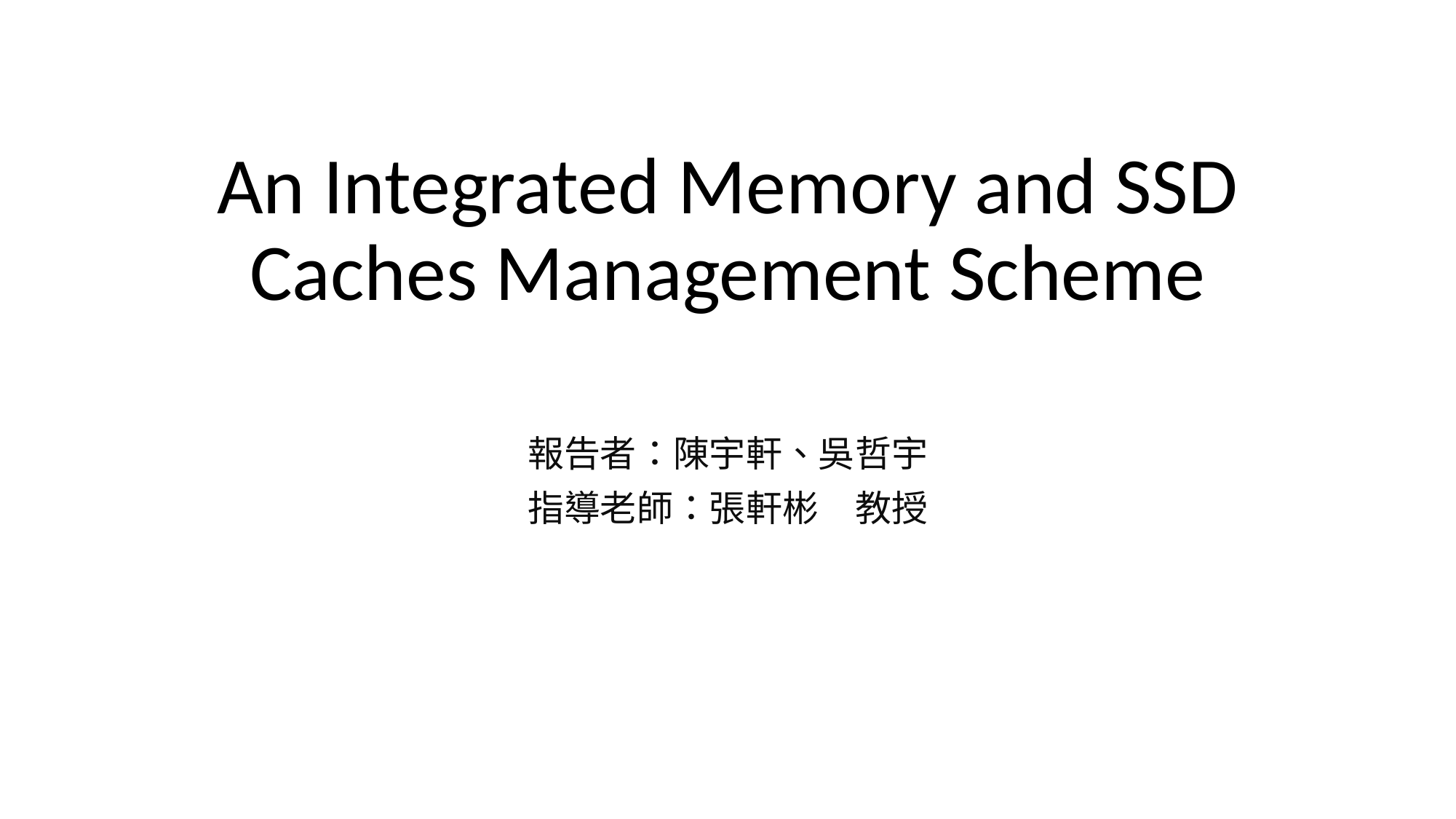

# An Integrated Memory and SSD Caches Management Scheme
報告者：陳宇軒、吳哲宇
指導老師：張軒彬	教授